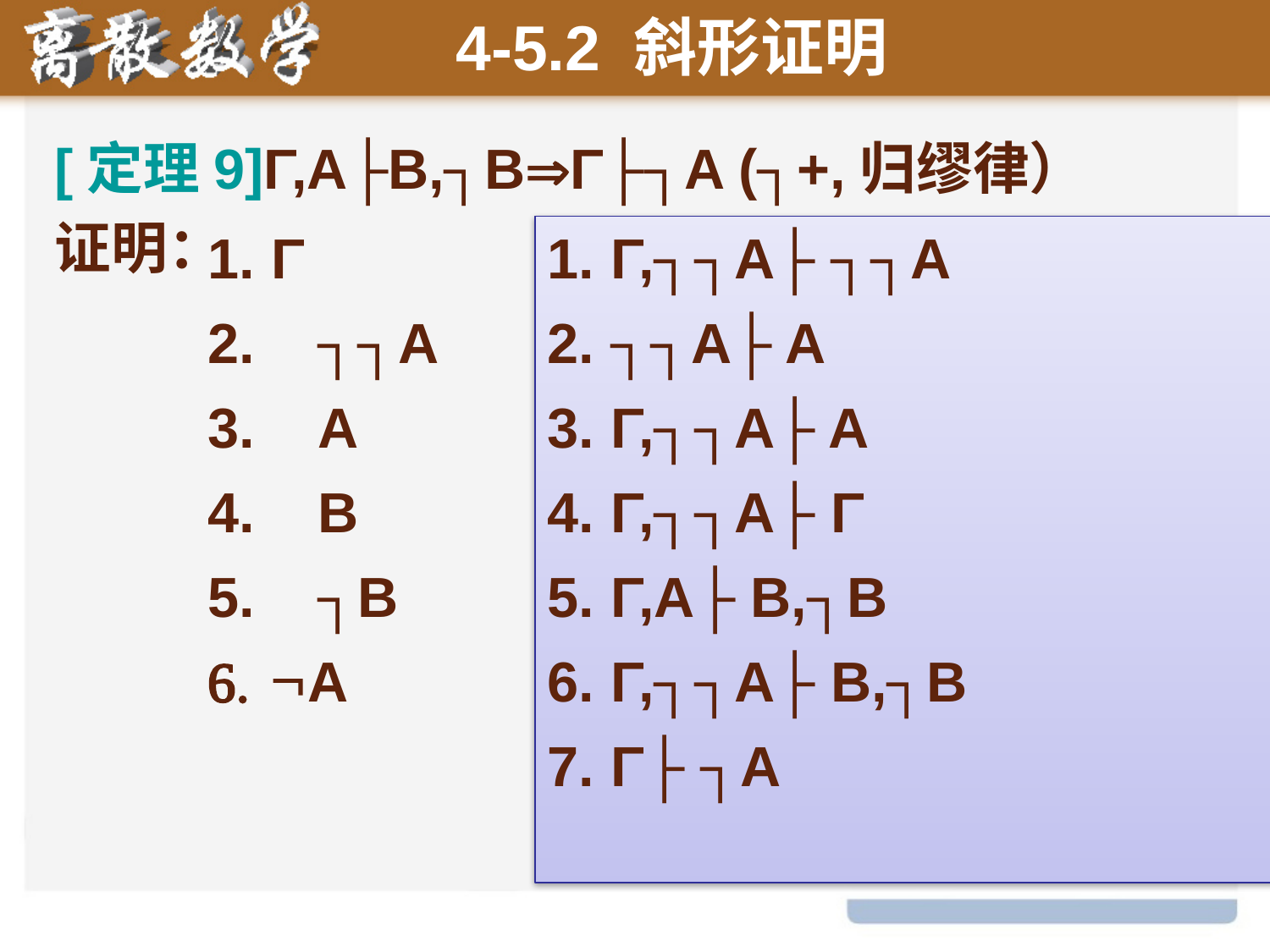

4-5.2 斜形证明
[定理9]Γ,A├B,┐B⇒Γ├┐A (┐+,归缪律）
证明：
Γ
   ┐┐A
   A
   B
   ┐B
¬A
Γ,┐┐A├ ┐┐A
┐┐A├ A
Γ,┐┐A├ A
Γ,┐┐A├ Γ
Γ,A├ B,┐B
Γ,┐┐A├ B,┐B
Γ├ ┐A